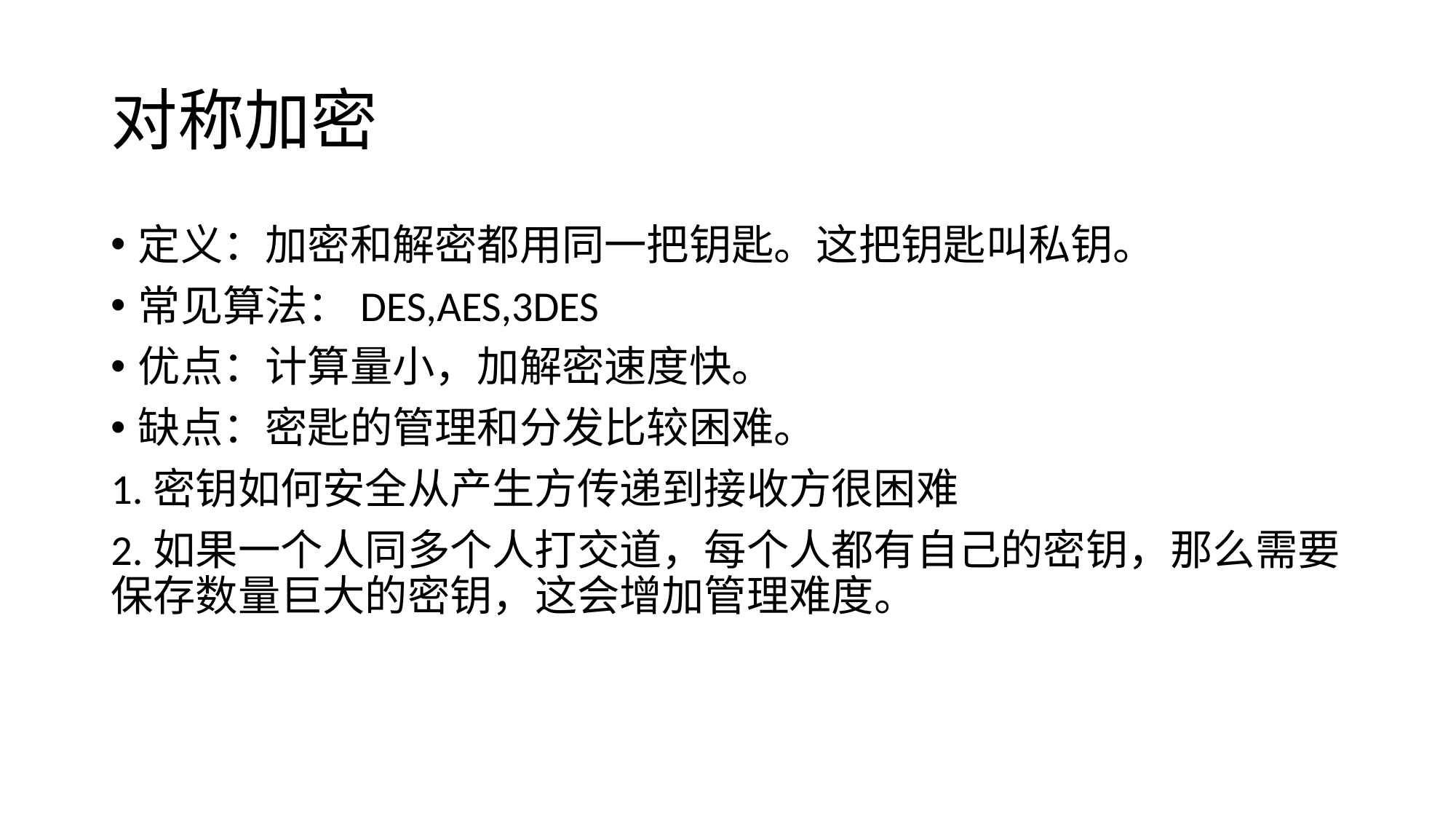

# 对称加密
定义：加密和解密都用同一把钥匙。这把钥匙叫私钥。
常见算法：DES,AES,3DES
优点：计算量小，加解密速度快。
缺点：密匙的管理和分发比较困难。
1.密钥如何安全从产生方传递到接收方很困难
2.如果一个人同多个人打交道，每个人都有自己的密钥，那么需要保存数量巨大的密钥，这会增加管理难度。